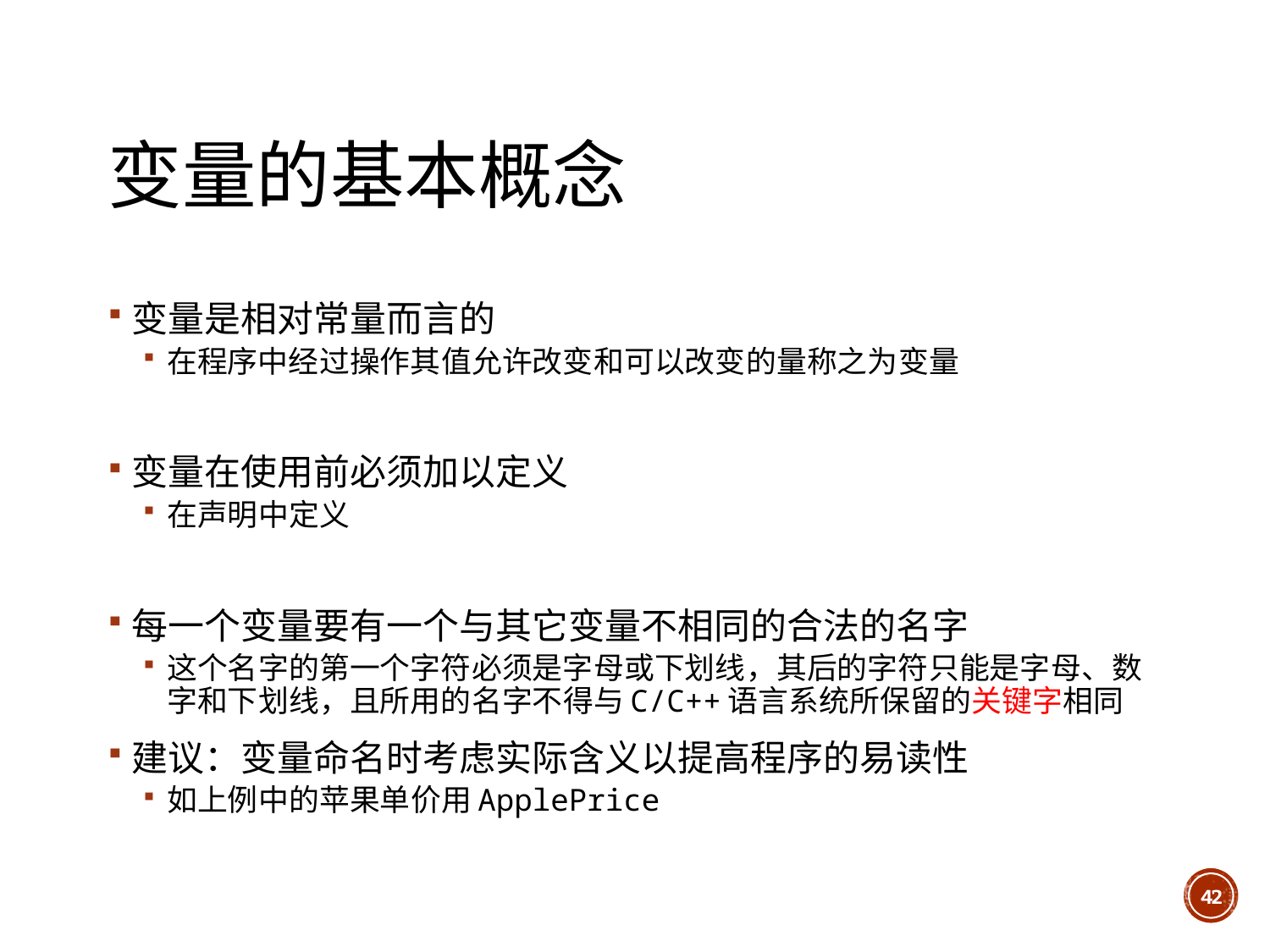

# 变量的基本概念
变量是相对常量而言的
在程序中经过操作其值允许改变和可以改变的量称之为变量

变量在使用前必须加以定义
在声明中定义

每一个变量要有一个与其它变量不相同的合法的名字
这个名字的第一个字符必须是字母或下划线，其后的字符只能是字母、数字和下划线，且所用的名字不得与C/C++语言系统所保留的关键字相同
建议：变量命名时考虑实际含义以提高程序的易读性
如上例中的苹果单价用ApplePrice

42